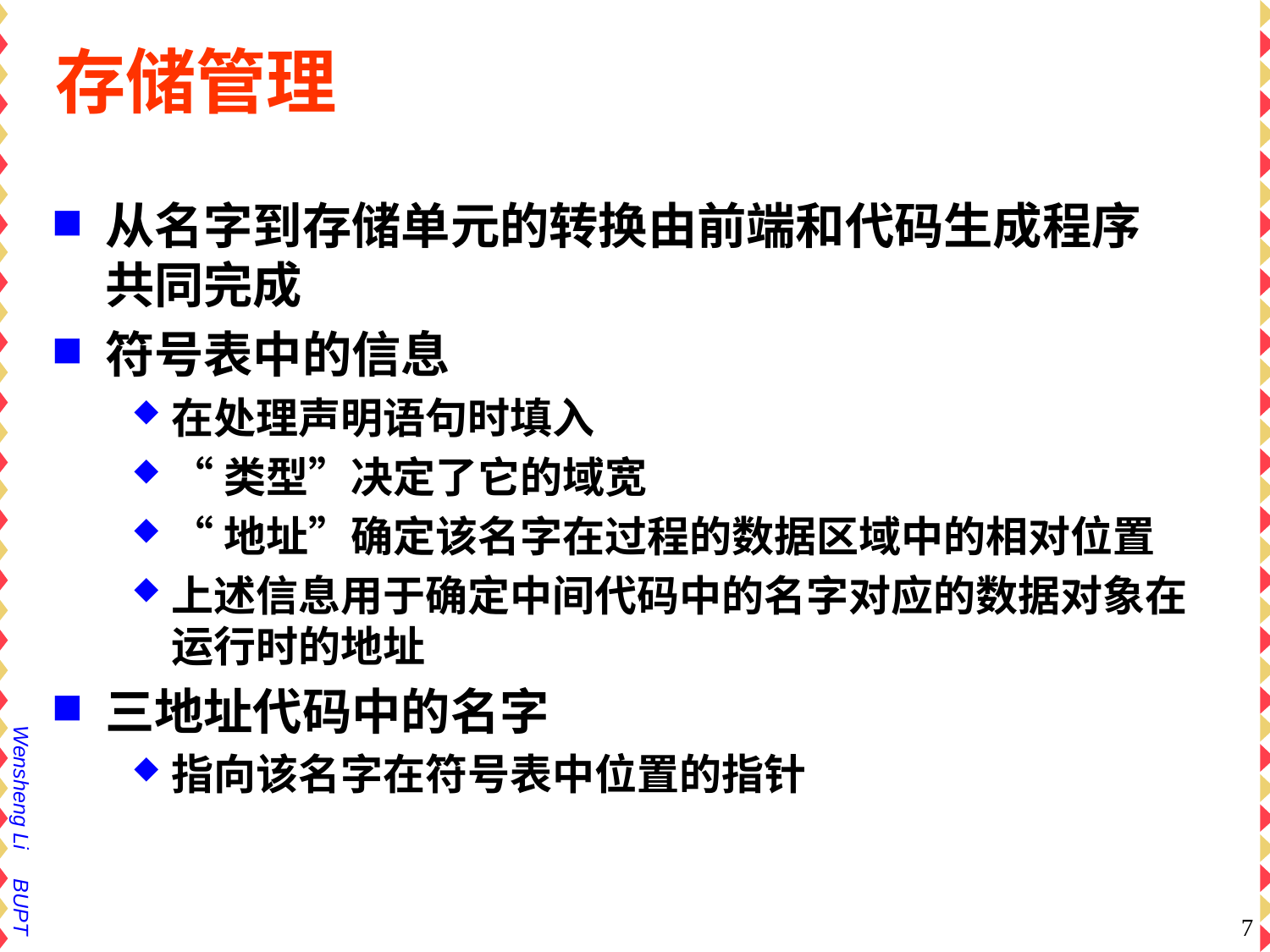

# 存储管理
从名字到存储单元的转换由前端和代码生成程序共同完成
符号表中的信息
在处理声明语句时填入
“类型”决定了它的域宽
“地址”确定该名字在过程的数据区域中的相对位置
上述信息用于确定中间代码中的名字对应的数据对象在运行时的地址
三地址代码中的名字
指向该名字在符号表中位置的指针
7